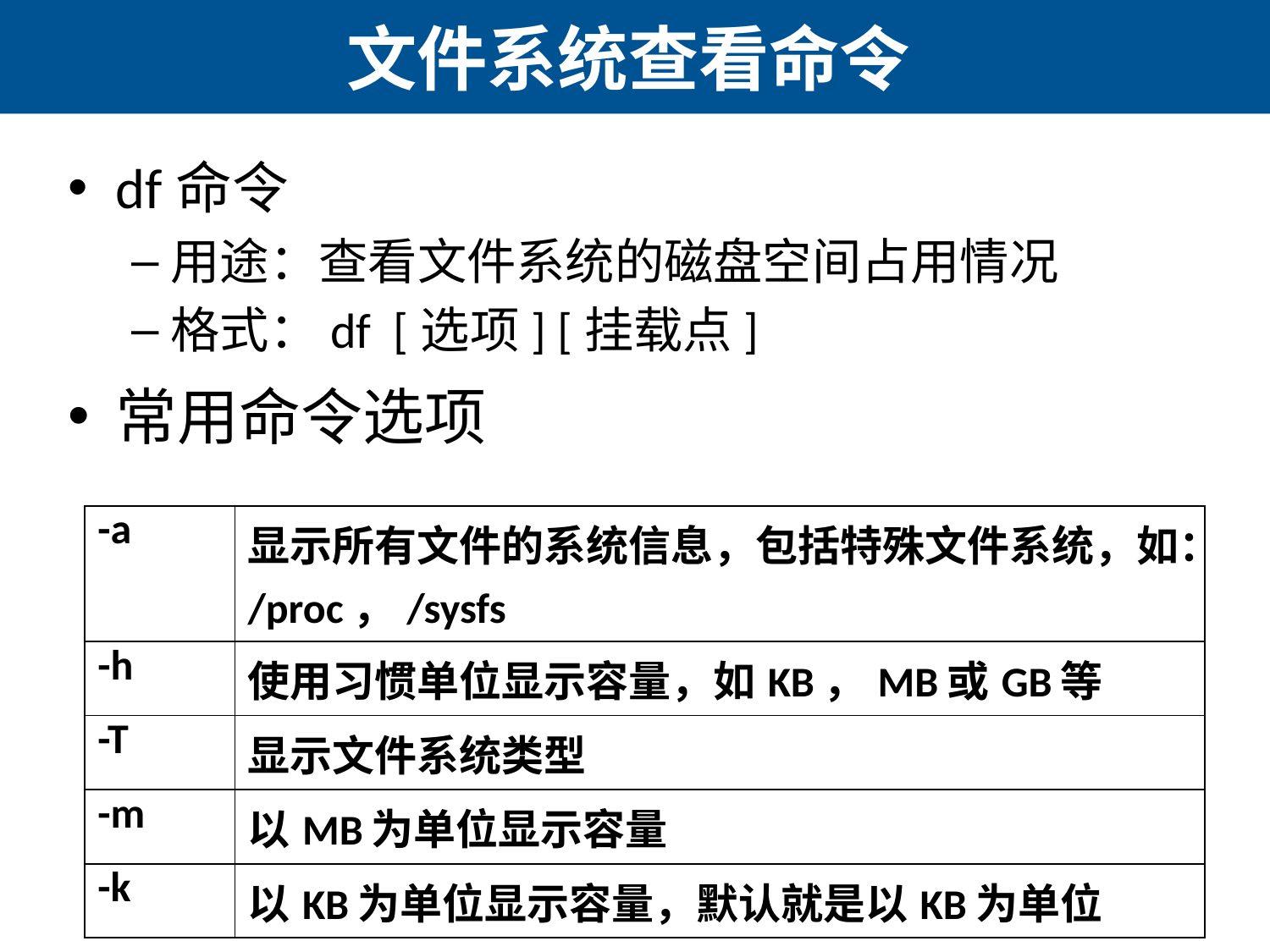

# 文件系统查看命令
df命令
用途：查看文件系统的磁盘空间占用情况
格式：df  [选项] [挂载点]
常用命令选项
| -a | 显示所有文件的系统信息，包括特殊文件系统，如：/proc，/sysfs |
| --- | --- |
| -h | 使用习惯单位显示容量，如KB，MB或GB等 |
| -T | 显示文件系统类型 |
| -m | 以MB为单位显示容量 |
| -k | 以KB为单位显示容量，默认就是以KB为单位 |